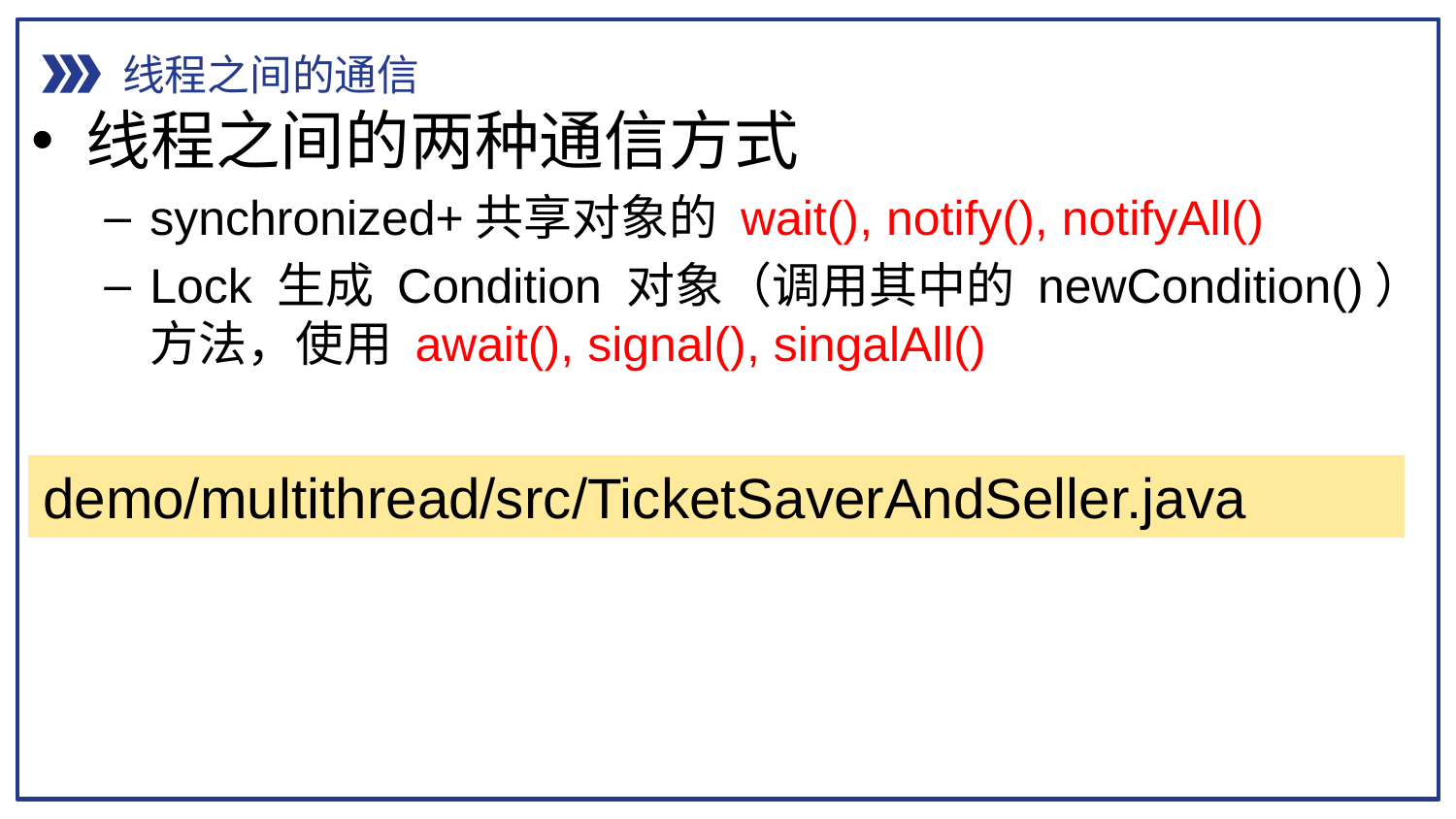

线程之间的通信

线程之间的两种通信方式
synchronized+共享对象的 wait(), notify(), notifyAll()
Lock 生成 Condition 对象（调用其中的 newCondition()）方法，使用 await(), signal(), singalAll()
demo/multithread/src/TicketSaverAndSeller.java